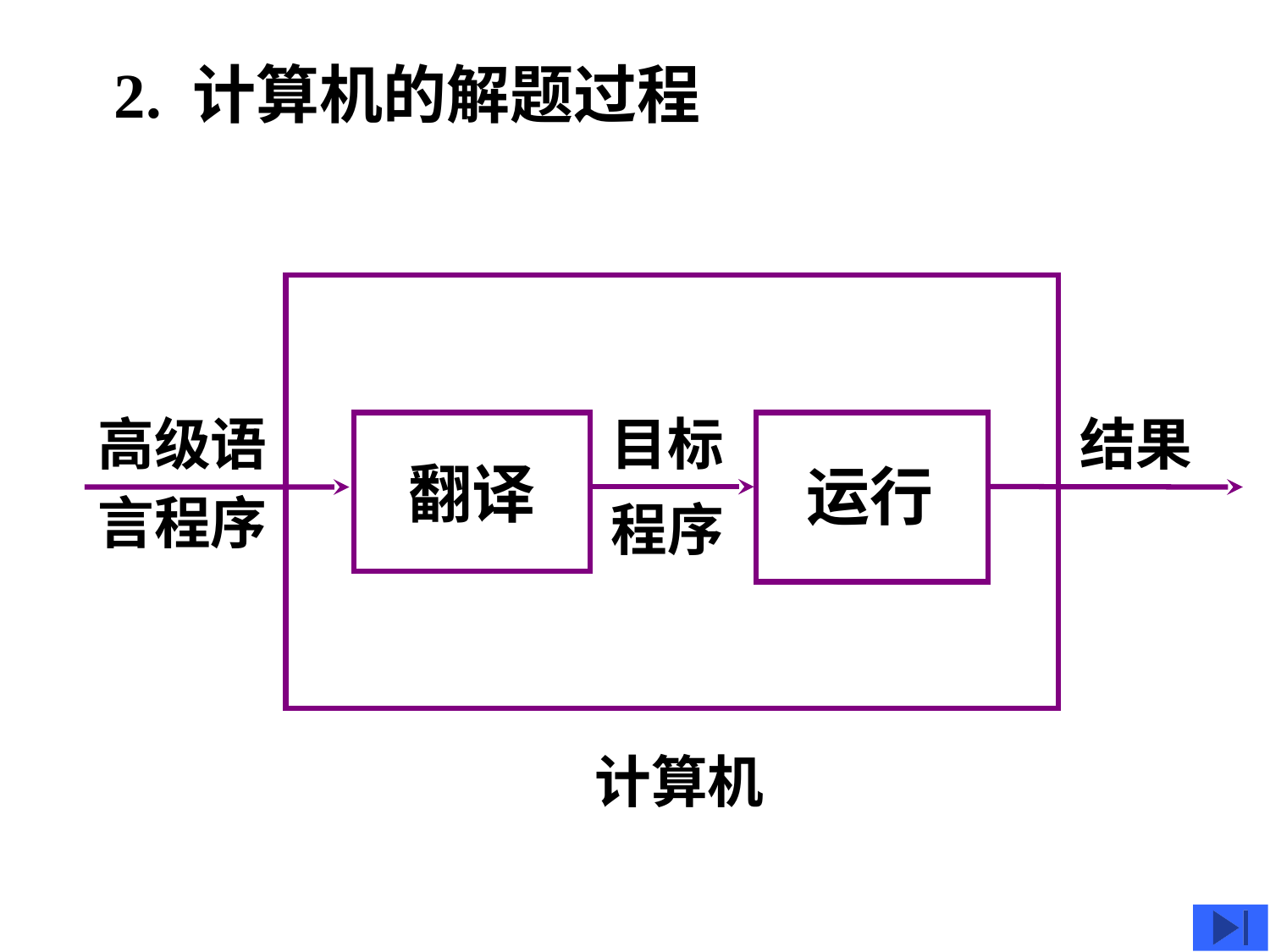

2. 计算机的解题过程

计算机
高级语
言程序

目标

程序
结果

翻译

运行